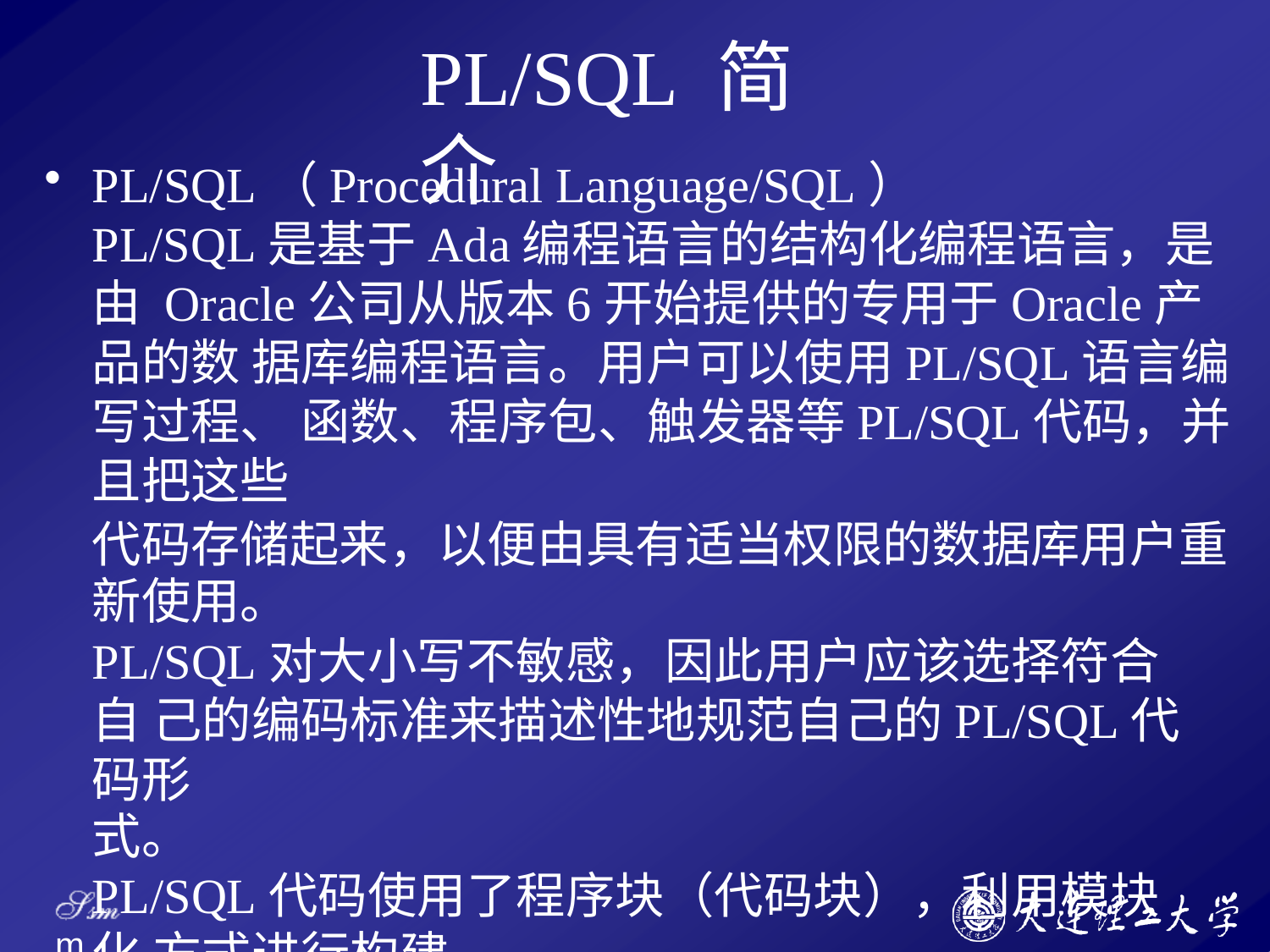

# PL/SQL 简介
PL/SQL（Procedural Language/SQL）
PL/SQL是基于Ada编程语言的结构化编程语言，是由 Oracle公司从版本6开始提供的专用于Oracle产品的数 据库编程语言。用户可以使用PL/SQL语言编写过程、 函数、程序包、触发器等PL/SQL代码，并且把这些
代码存储起来，以便由具有适当权限的数据库用户重 新使用。
PL/SQL对大小写不敏感，因此用户应该选择符合自 己的编码标准来描述性地规范自己的PL/SQL代码形
式。
PL/SQL代码使用了程序块（代码块），利用模块化 方式进行构建。

Ssm